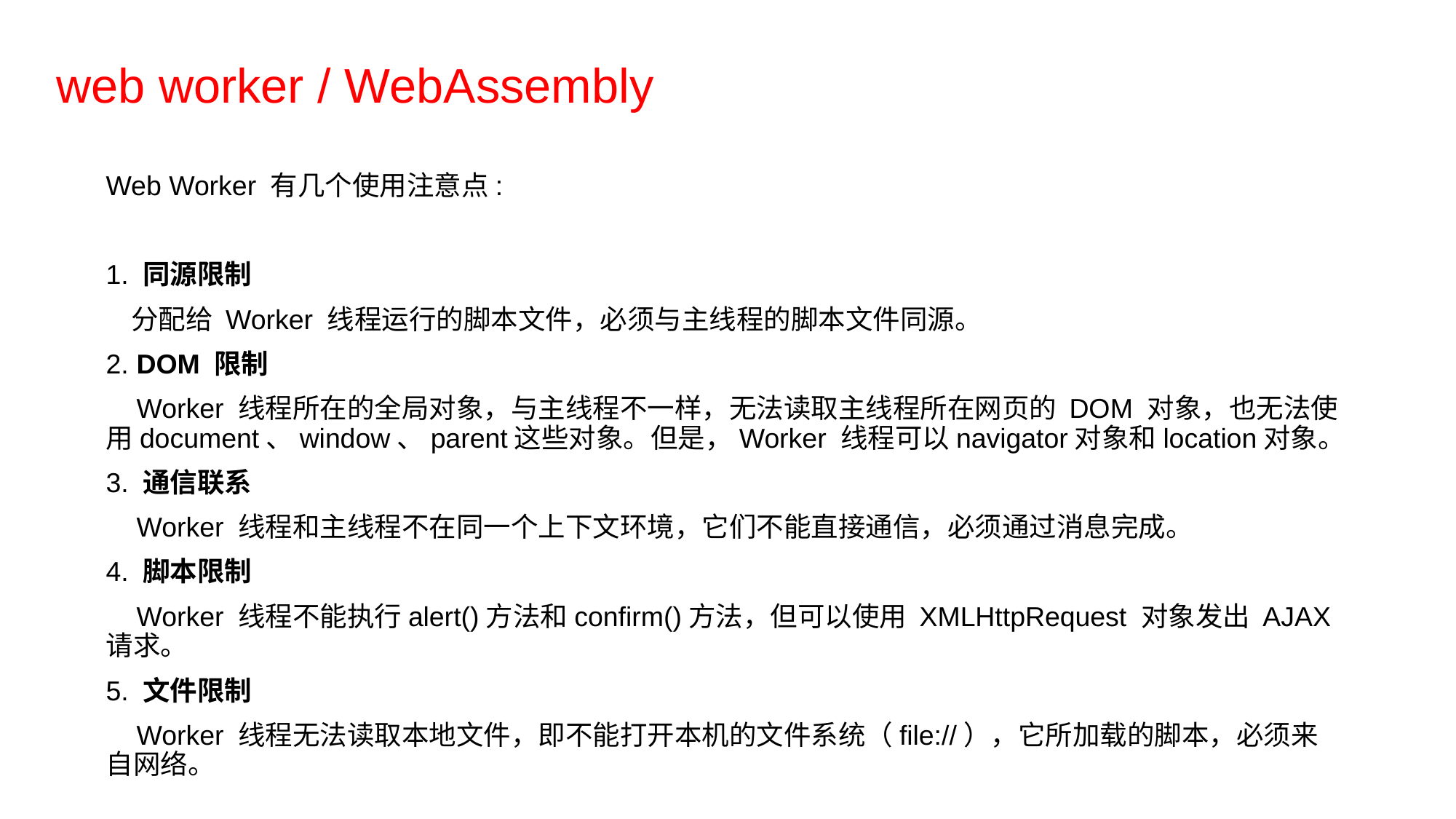

# web worker / WebAssembly
Web Worker 有几个使用注意点:

1. 同源限制
   分配给 Worker 线程运行的脚本文件，必须与主线程的脚本文件同源。
2. DOM 限制
    Worker 线程所在的全局对象，与主线程不一样，无法读取主线程所在网页的 DOM 对象，也无法使用document、window、parent这些对象。但是，Worker 线程可以navigator对象和location对象。
3. 通信联系
    Worker 线程和主线程不在同一个上下文环境，它们不能直接通信，必须通过消息完成。
4. 脚本限制
    Worker 线程不能执行alert()方法和confirm()方法，但可以使用 XMLHttpRequest 对象发出 AJAX 请求。
5. 文件限制
    Worker 线程无法读取本地文件，即不能打开本机的文件系统（file://），它所加载的脚本，必须来自网络。